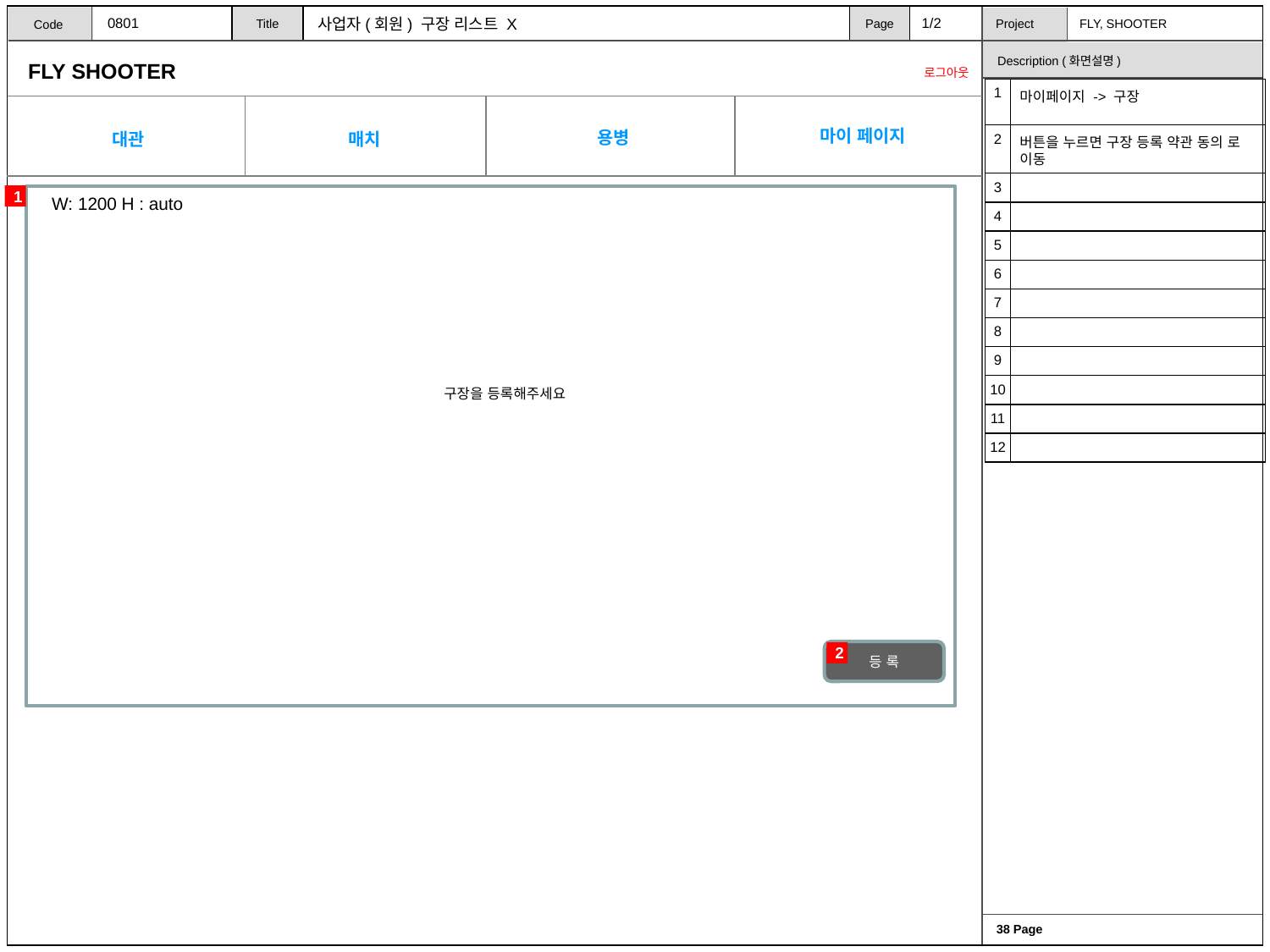

1/2
0801
사업자(회원) 구장 리스트 X
| 1 | 마이페이지 -> 구장 |
| --- | --- |
| 2 | 버튼을 누르면 구장 등록 약관 동의 로 이동 |
| 3 |  |
| 4 |  |
| 5 |  |
| 6 |  |
| 7 |  |
| 8 |  |
| 9 |  |
| 10 |  |
| 11 |  |
| 12 |  |
1

W: 1200 H : auto
구장을 등록해주세요
등 록
2